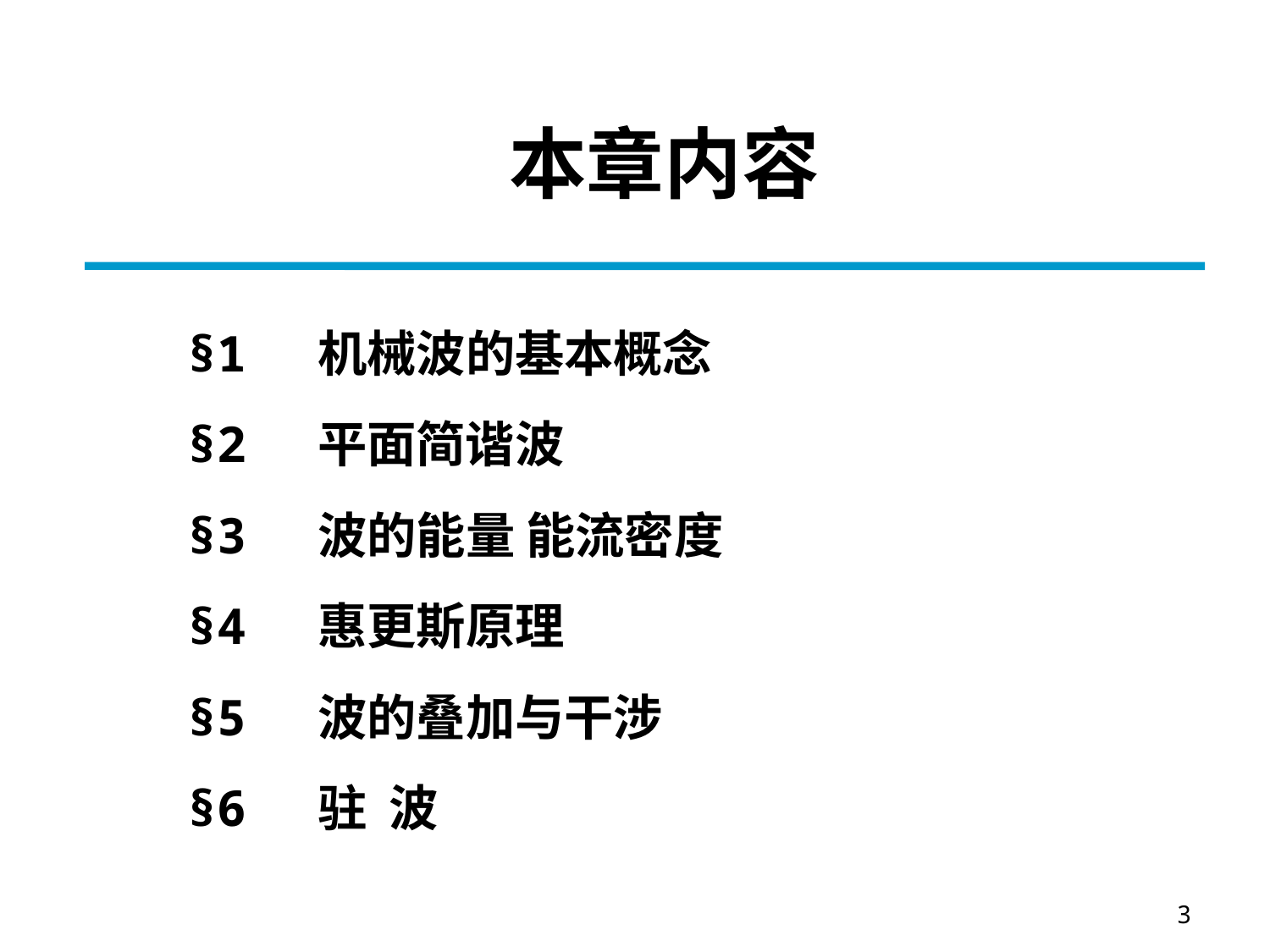

本章内容

§1  机械波的基本概念
§2  平面简谐波
§3  波的能量 能流密度
§4  惠更斯原理
§5  波的叠加与干涉
§6  驻  波
3